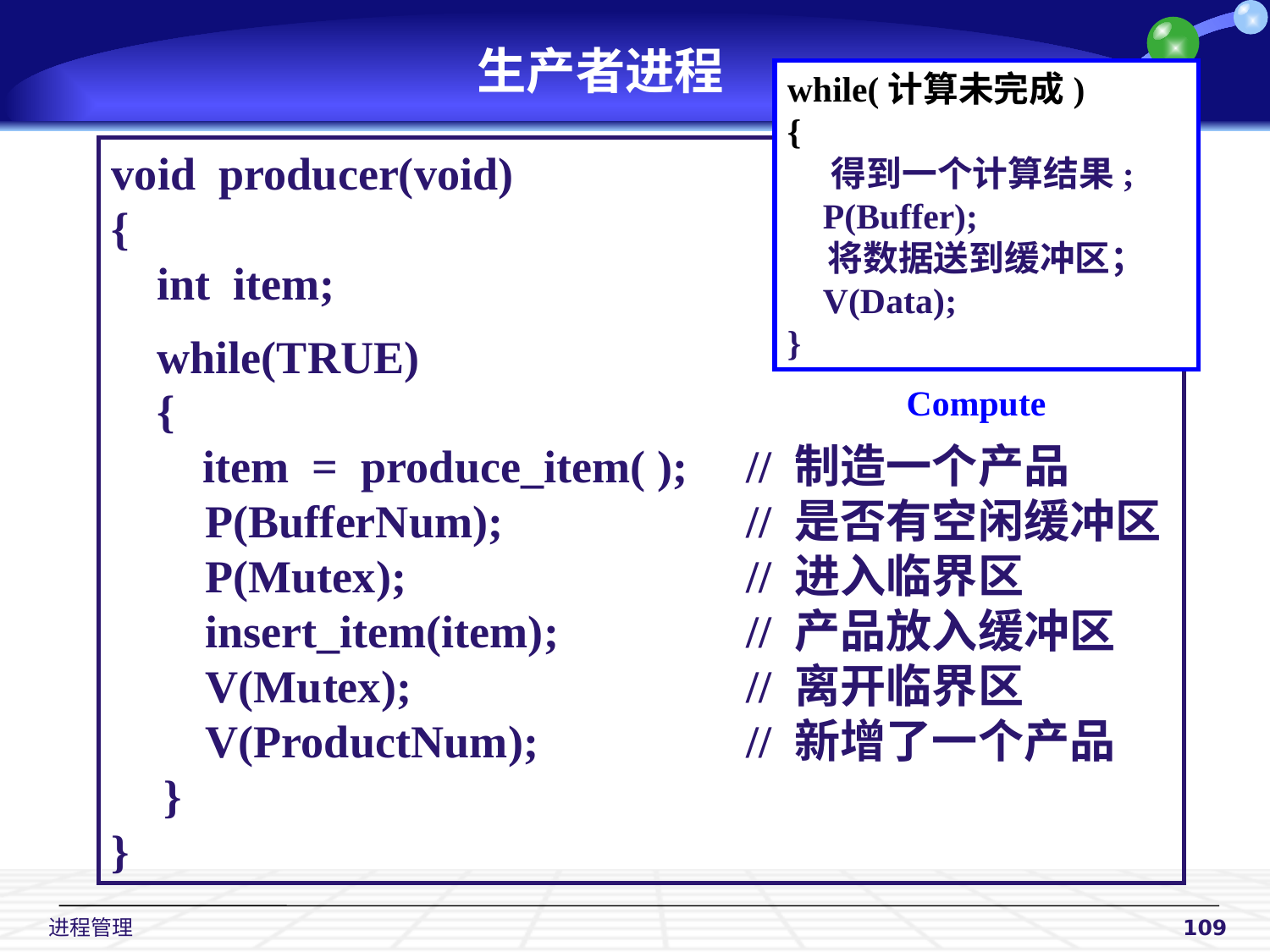

生产者进程
while(计算未完成)
{
    得到一个计算结果;
    P(Buffer);
    将数据送到缓冲区；
    V(Data);
}
Compute
void  producer(void)
{
    int  item;
    while(TRUE)
    {
        item  =  produce_item( );	// 制造一个产品
        P(BufferNum);		// 是否有空闲缓冲区
        P(Mutex);			// 进入临界区
        insert_item(item);		// 产品放入缓冲区
        V(Mutex);			// 离开临界区
        V(ProductNum);		// 新增了一个产品
    }
}
   进程管理
109